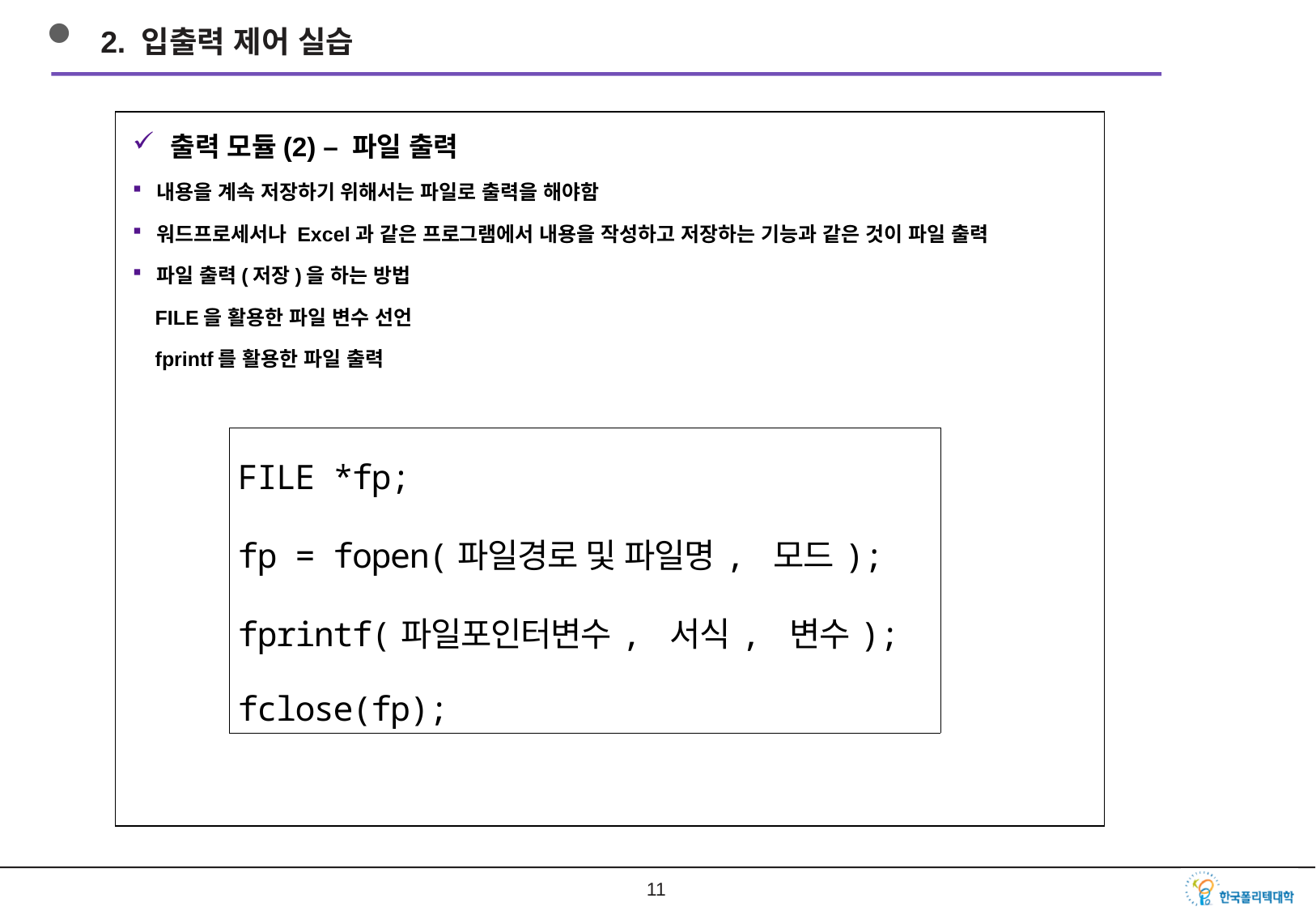

2. 입출력 제어 실습
출력 모듈(2) – 파일 출력
내용을 계속 저장하기 위해서는 파일로 출력을 해야함
워드프로세서나 Excel과 같은 프로그램에서 내용을 작성하고 저장하는 기능과 같은 것이 파일 출력
파일 출력(저장)을 하는 방법
    FILE을 활용한 파일 변수 선언
    fprintf를 활용한 파일 출력

| FILE \*fp; fp = fopen(파일경로 및 파일명, 모드); fprintf(파일포인터변수, 서식, 변수); fclose(fp); |
| --- |
11